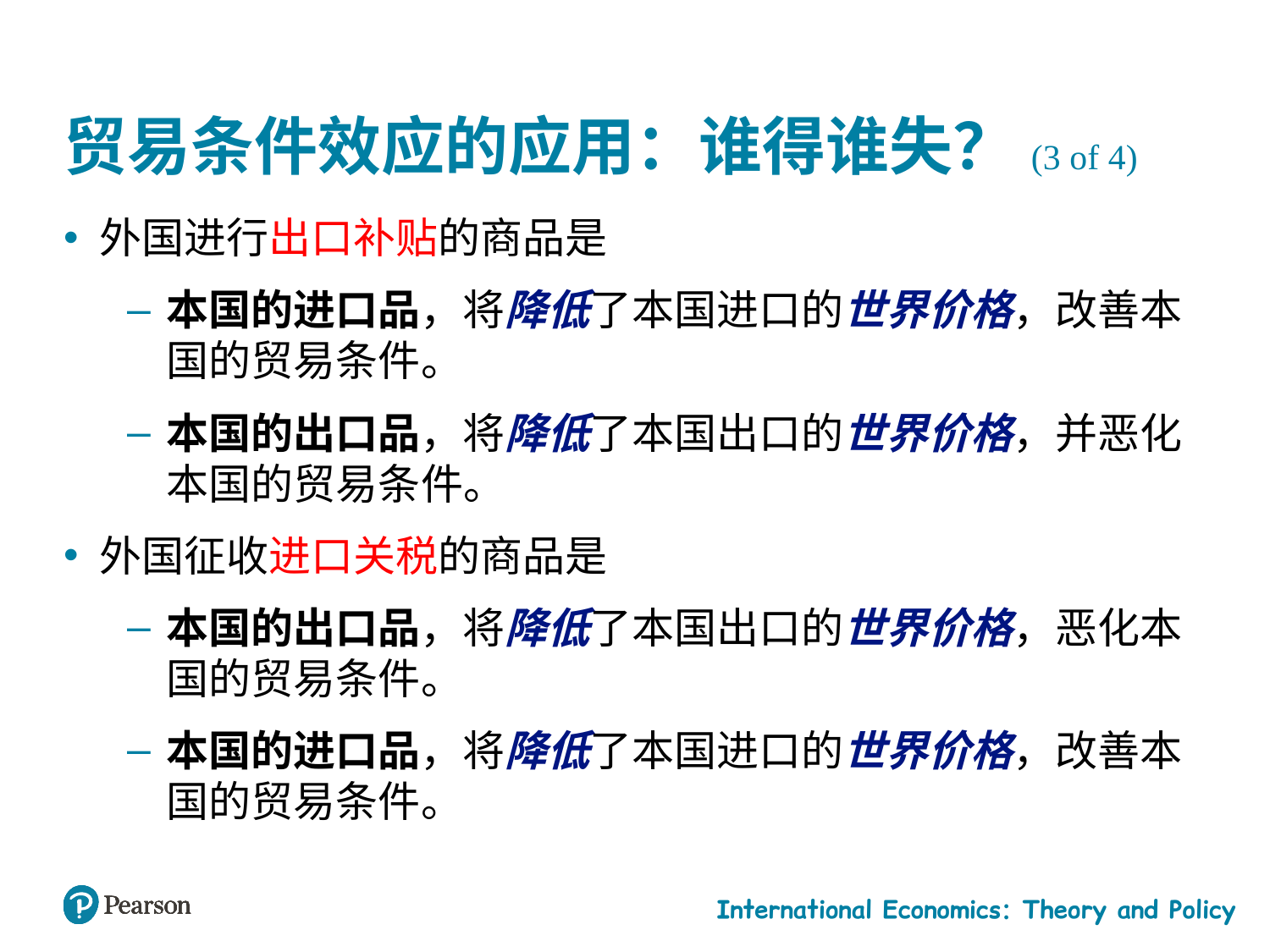

# 贸易条件效应的应用：谁得谁失？(3 of 4)
外国进行出口补贴的商品是
本国的进口品，将降低了本国进口的世界价格，改善本国的贸易条件。
本国的出口品，将降低了本国出口的世界价格，并恶化本国的贸易条件。
外国征收进口关税的商品是
本国的出口品，将降低了本国出口的世界价格，恶化本国的贸易条件。
本国的进口品，将降低了本国进口的世界价格，改善本国的贸易条件。